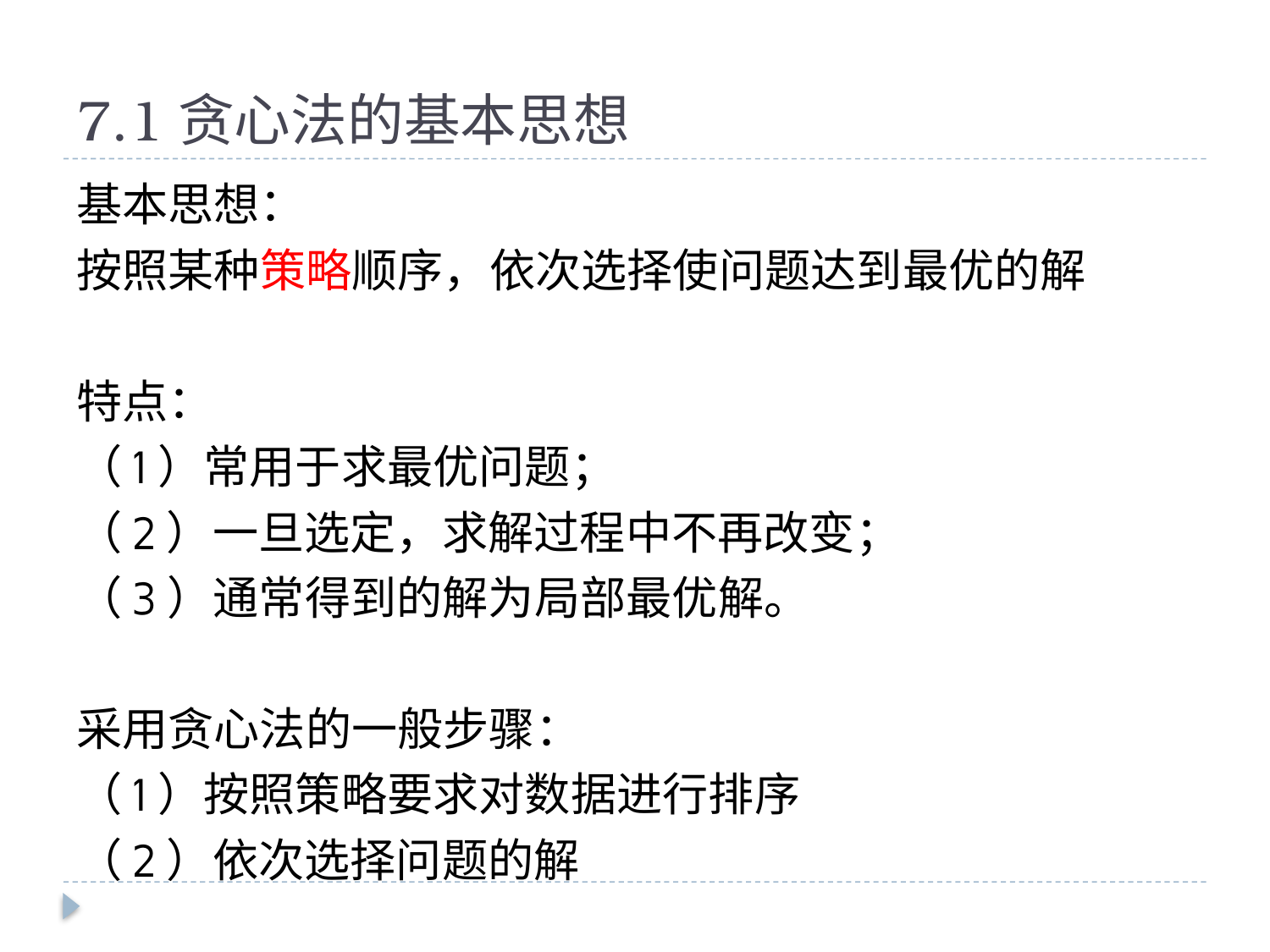

# 7.1贪心法的基本思想
基本思想：
按照某种策略顺序，依次选择使问题达到最优的解

特点：
（1）常用于求最优问题；
（2）一旦选定，求解过程中不再改变；
（3）通常得到的解为局部最优解。

采用贪心法的一般步骤：
（1）按照策略要求对数据进行排序
（2）依次选择问题的解